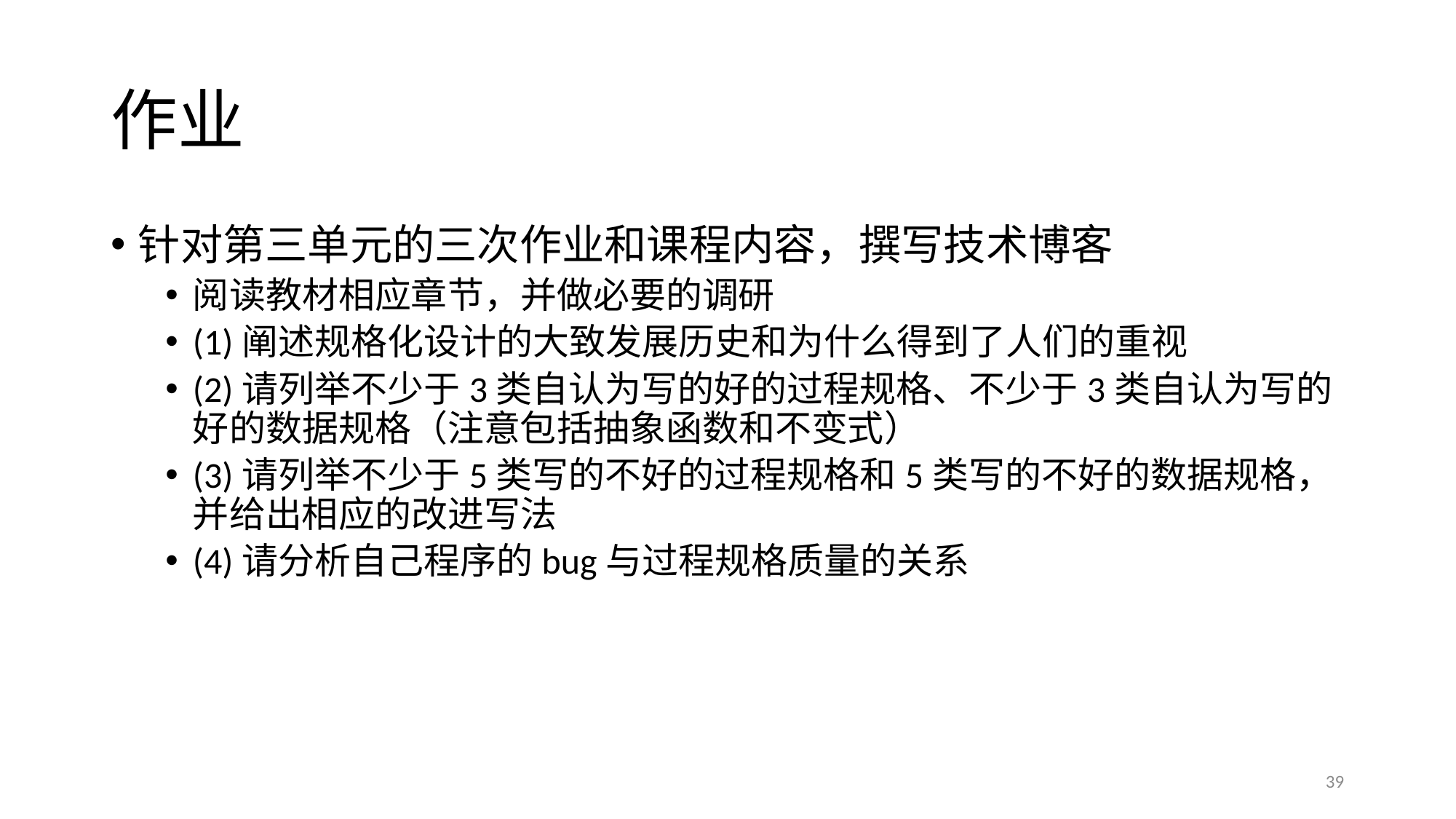

# 作业
针对第三单元的三次作业和课程内容，撰写技术博客
阅读教材相应章节，并做必要的调研
(1)阐述规格化设计的大致发展历史和为什么得到了人们的重视
(2)请列举不少于3类自认为写的好的过程规格、不少于3类自认为写的好的数据规格（注意包括抽象函数和不变式）
(3)请列举不少于5类写的不好的过程规格和5类写的不好的数据规格，并给出相应的改进写法
(4)请分析自己程序的bug与过程规格质量的关系
39